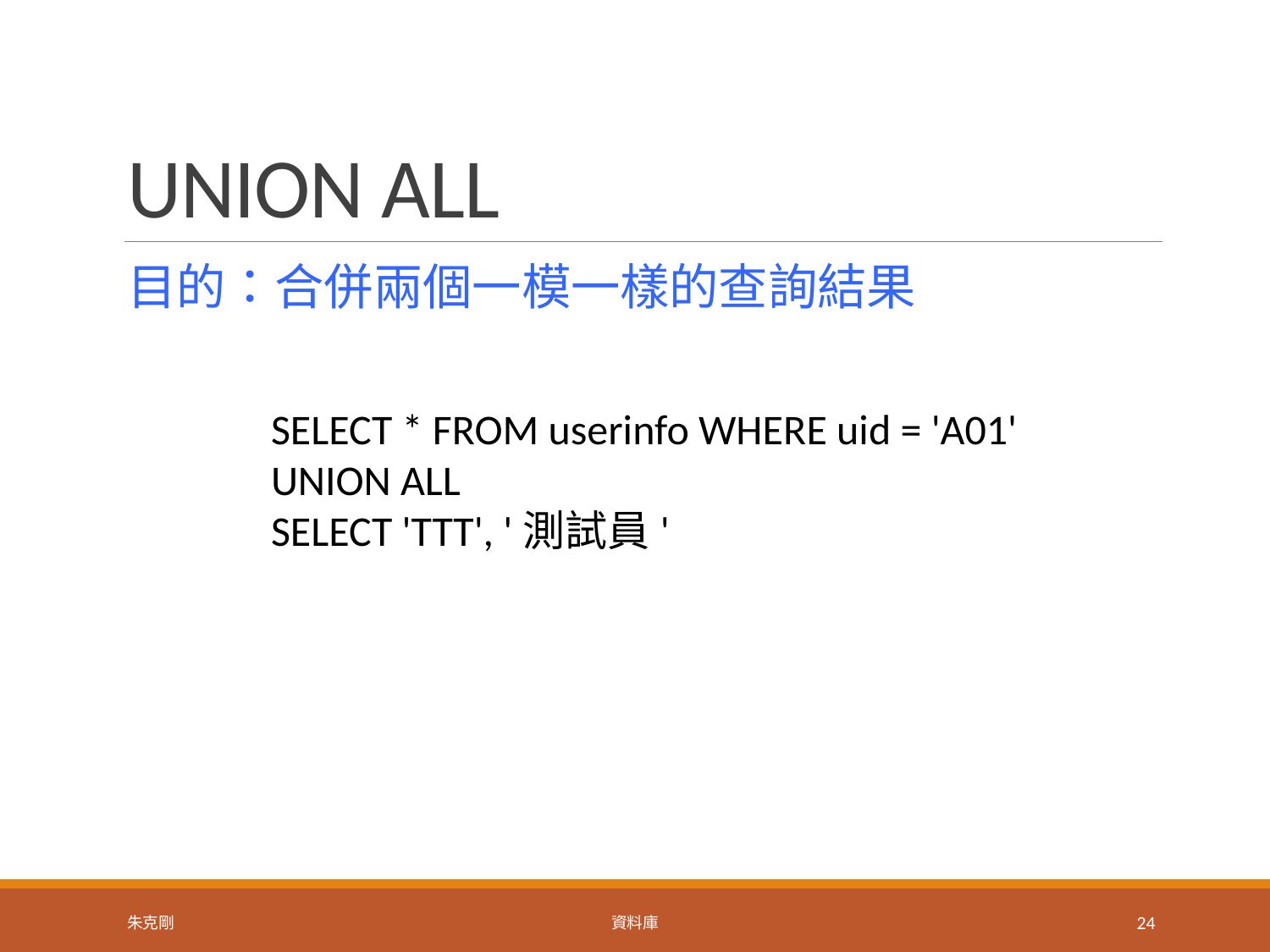

# UNION ALL
目的：合併兩個一模一樣的查詢結果

SELECT * FROM userinfo WHERE uid = 'A01'
UNION ALL
SELECT 'TTT', '測試員'
朱克剛
資料庫
24